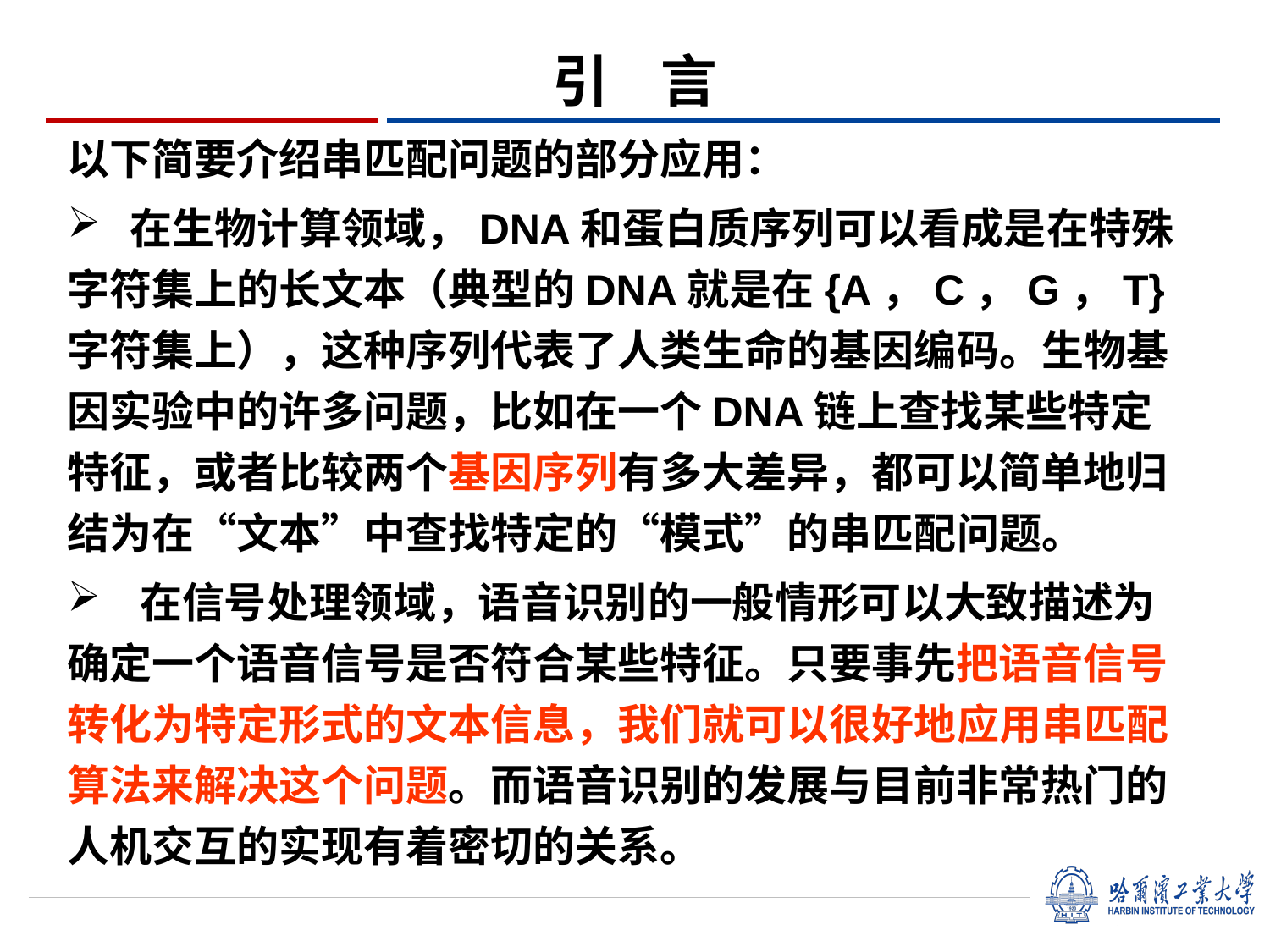

引    言
以下简要介绍串匹配问题的部分应用：
  在生物计算领域，DNA和蛋白质序列可以看成是在特殊字符集上的长文本（典型的DNA就是在{A，C，G，T}字符集上），这种序列代表了人类生命的基因编码。生物基因实验中的许多问题，比如在一个DNA链上查找某些特定特征，或者比较两个基因序列有多大差异，都可以简单地归结为在“文本”中查找特定的“模式”的串匹配问题。
   在信号处理领域，语音识别的一般情形可以大致描述为确定一个语音信号是否符合某些特征。只要事先把语音信号转化为特定形式的文本信息，我们就可以很好地应用串匹配算法来解决这个问题。而语音识别的发展与目前非常热门的人机交互的实现有着密切的关系。

4